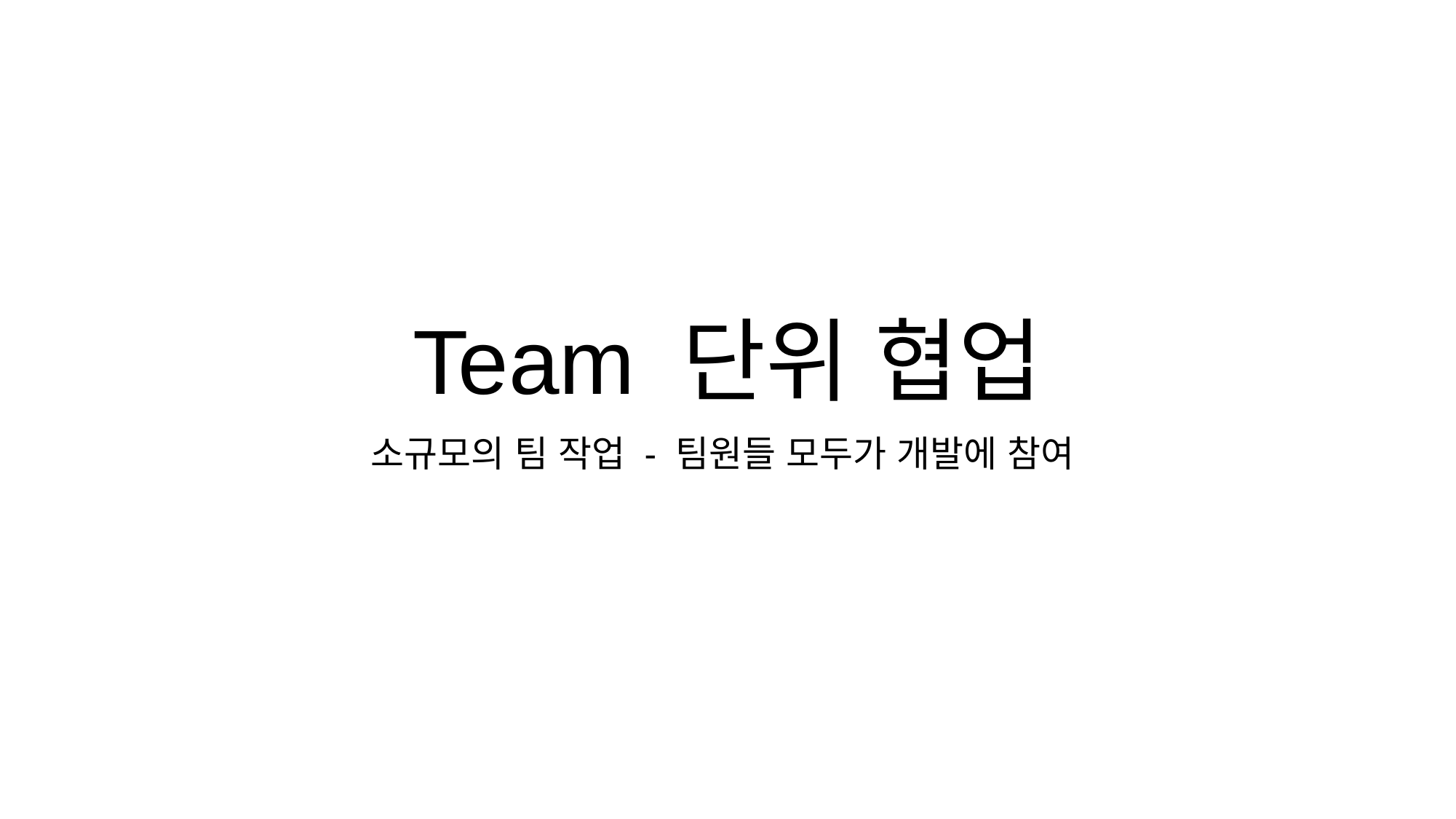

# Team 단위 협업
소규모의 팀 작업 - 팀원들 모두가 개발에 참여